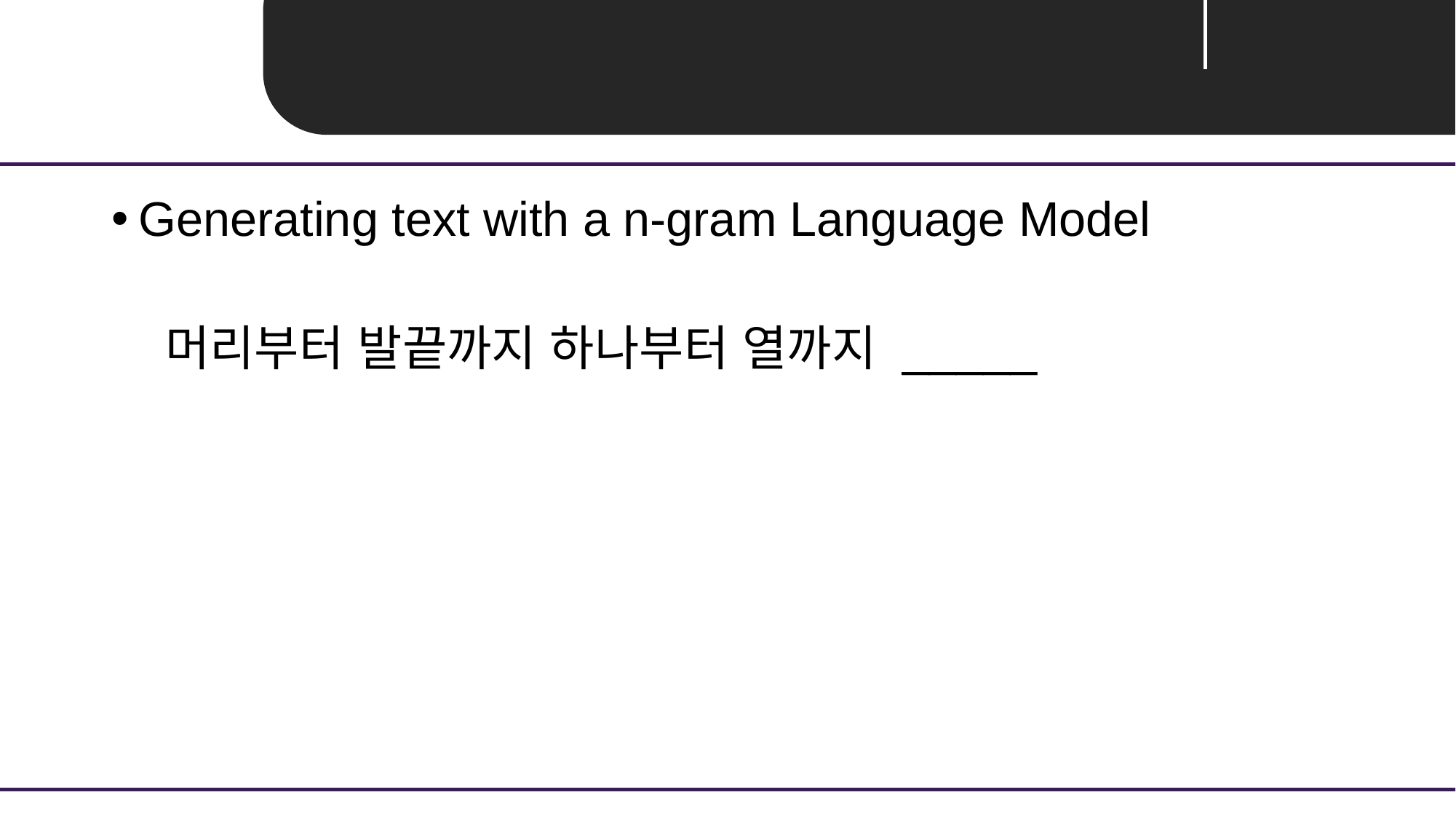

Unit  01 ㅣ  자연어처리 개요
Generating text with a n-gram Language Model

머리부터 발끝까지 하나부터 열까지 _____